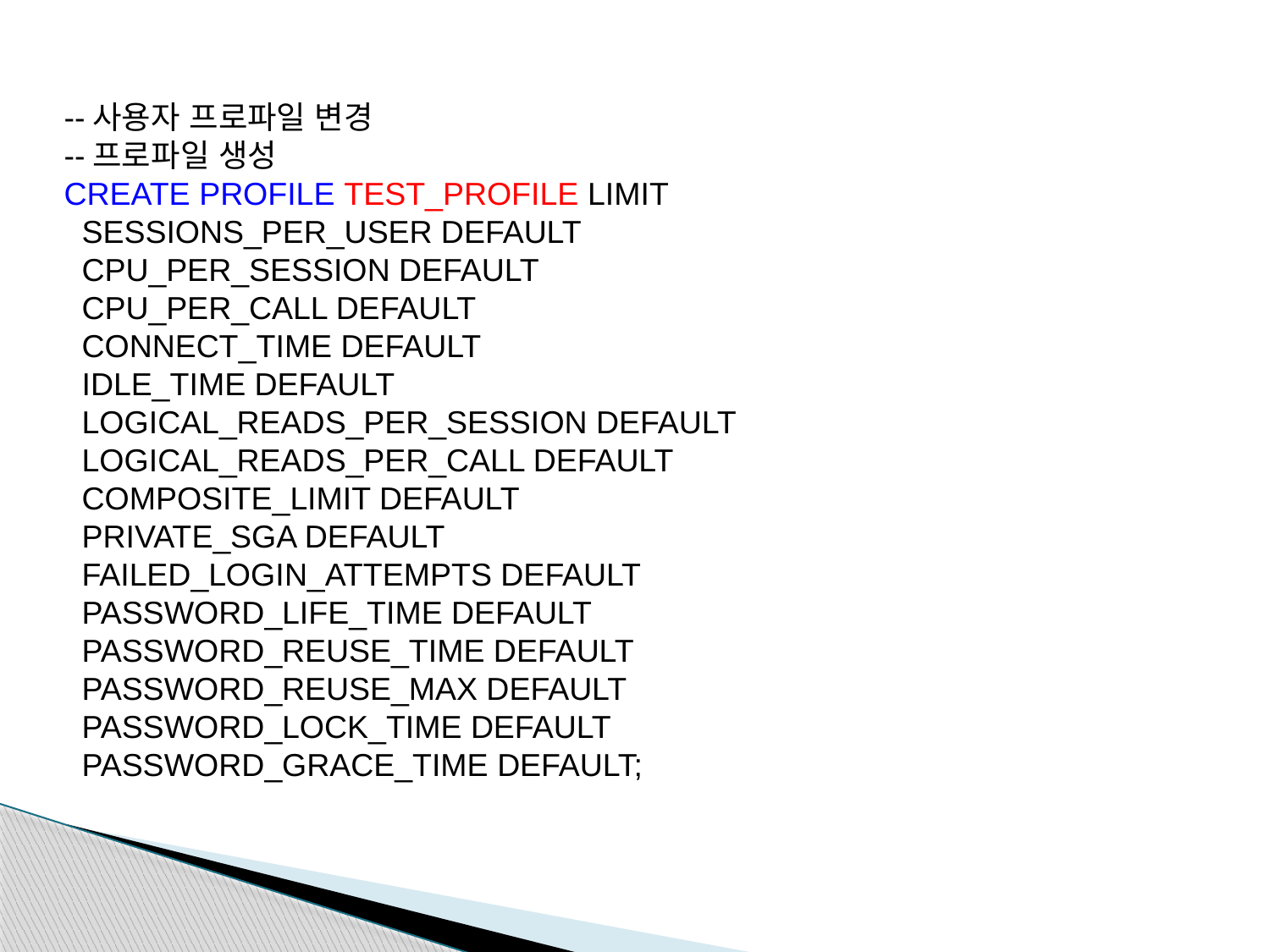

--사용자 프로파일 변경
--프로파일 생성
CREATE PROFILE TEST_PROFILE LIMIT
  SESSIONS_PER_USER DEFAULT
  CPU_PER_SESSION DEFAULT
  CPU_PER_CALL DEFAULT
  CONNECT_TIME DEFAULT
  IDLE_TIME DEFAULT
  LOGICAL_READS_PER_SESSION DEFAULT
  LOGICAL_READS_PER_CALL DEFAULT
  COMPOSITE_LIMIT DEFAULT
  PRIVATE_SGA DEFAULT
  FAILED_LOGIN_ATTEMPTS DEFAULT
  PASSWORD_LIFE_TIME DEFAULT
  PASSWORD_REUSE_TIME DEFAULT
  PASSWORD_REUSE_MAX DEFAULT
  PASSWORD_LOCK_TIME DEFAULT
  PASSWORD_GRACE_TIME DEFAULT;